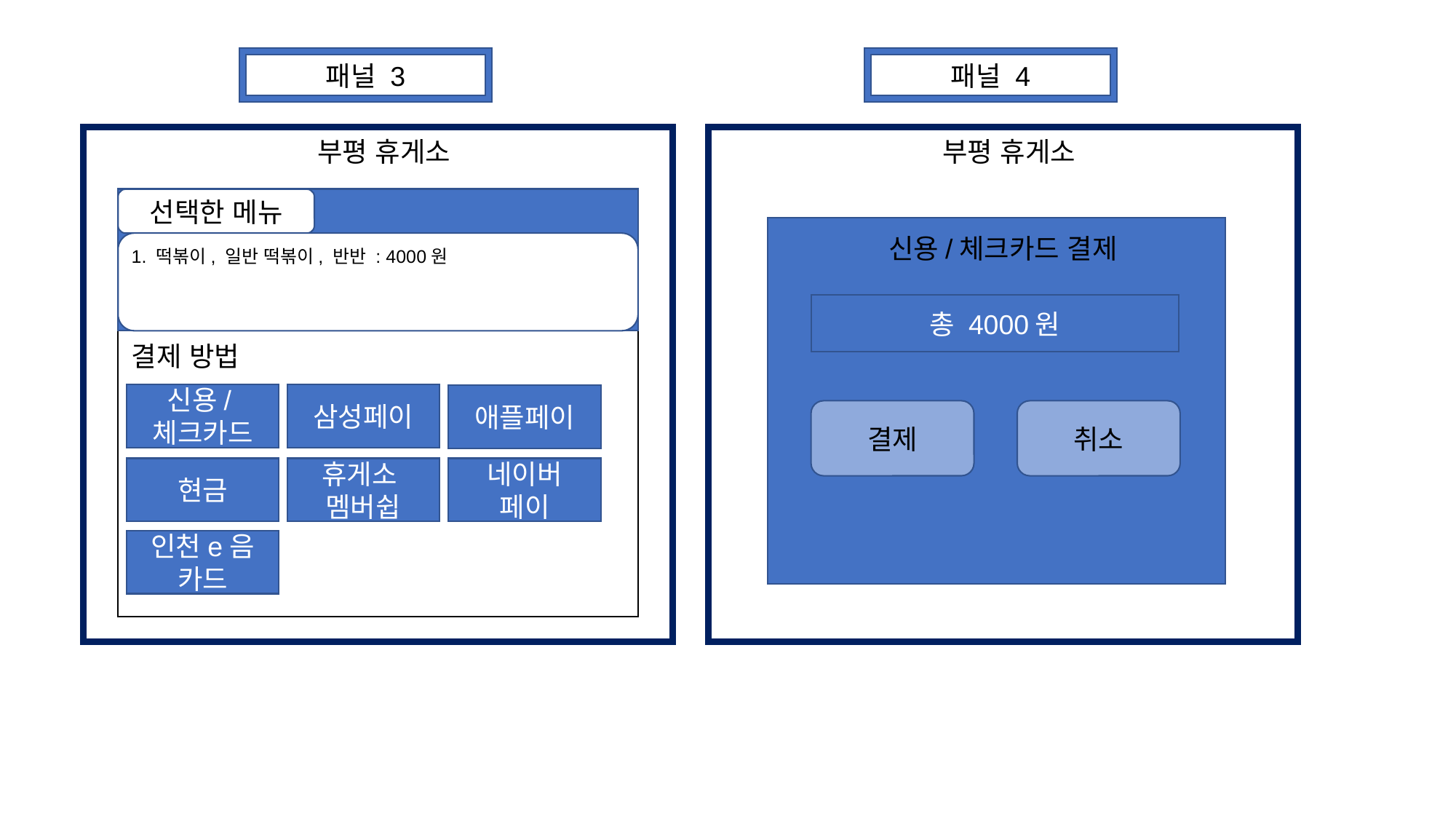

패널 4
패널 3

부평 휴게소
부평 휴게소

선택한 메뉴

1. 떡볶이, 일반 떡볶이, 반반 : 4000원

신용/체크카드 결제
총 4000원
결제 방법
신용/체크카드
삼성페이
애플페이
현금
휴게소
멤버쉽
네이버
페이
인천e음
카드
결제
취소